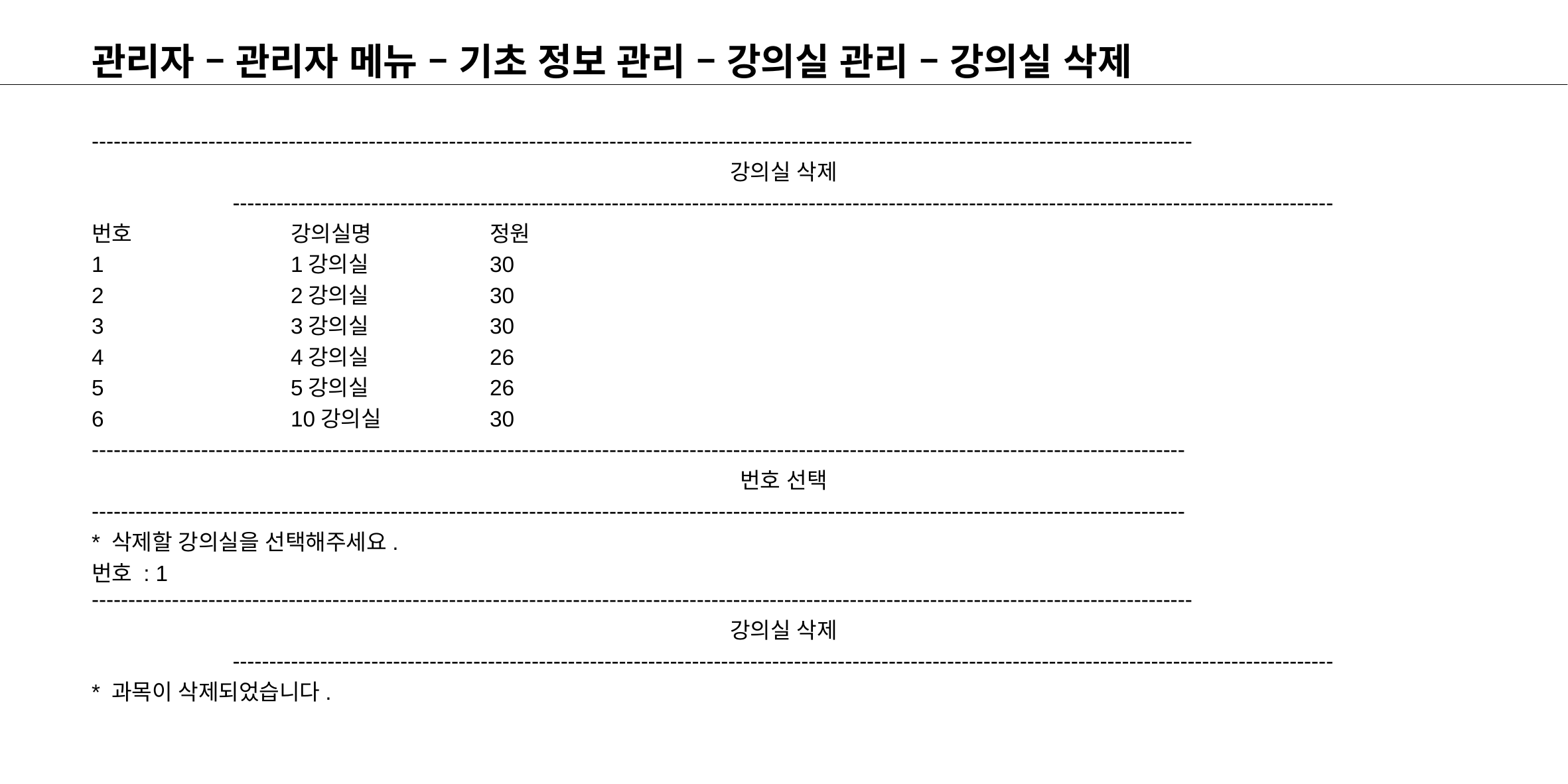

# 관리자 – 관리자 메뉴 – 기초 정보 관리 – 강의실 관리 – 강의실 삭제
-------------------------------------------------------------------------------------------------------------------------------------------------------
강의실 삭제
-------------------------------------------------------------------------------------------------------------------------------------------------------
번호		강의실명		정원
1		1강의실		30
2		2강의실		30
3		3강의실		30
4		4강의실		26
5		5강의실		26
6		10강의실		30
------------------------------------------------------------------------------------------------------------------------------------------------------
번호 선택
------------------------------------------------------------------------------------------------------------------------------------------------------
* 삭제할 강의실을 선택해주세요.
번호 : 1
-------------------------------------------------------------------------------------------------------------------------------------------------------
강의실 삭제
-------------------------------------------------------------------------------------------------------------------------------------------------------
* 과목이 삭제되었습니다.